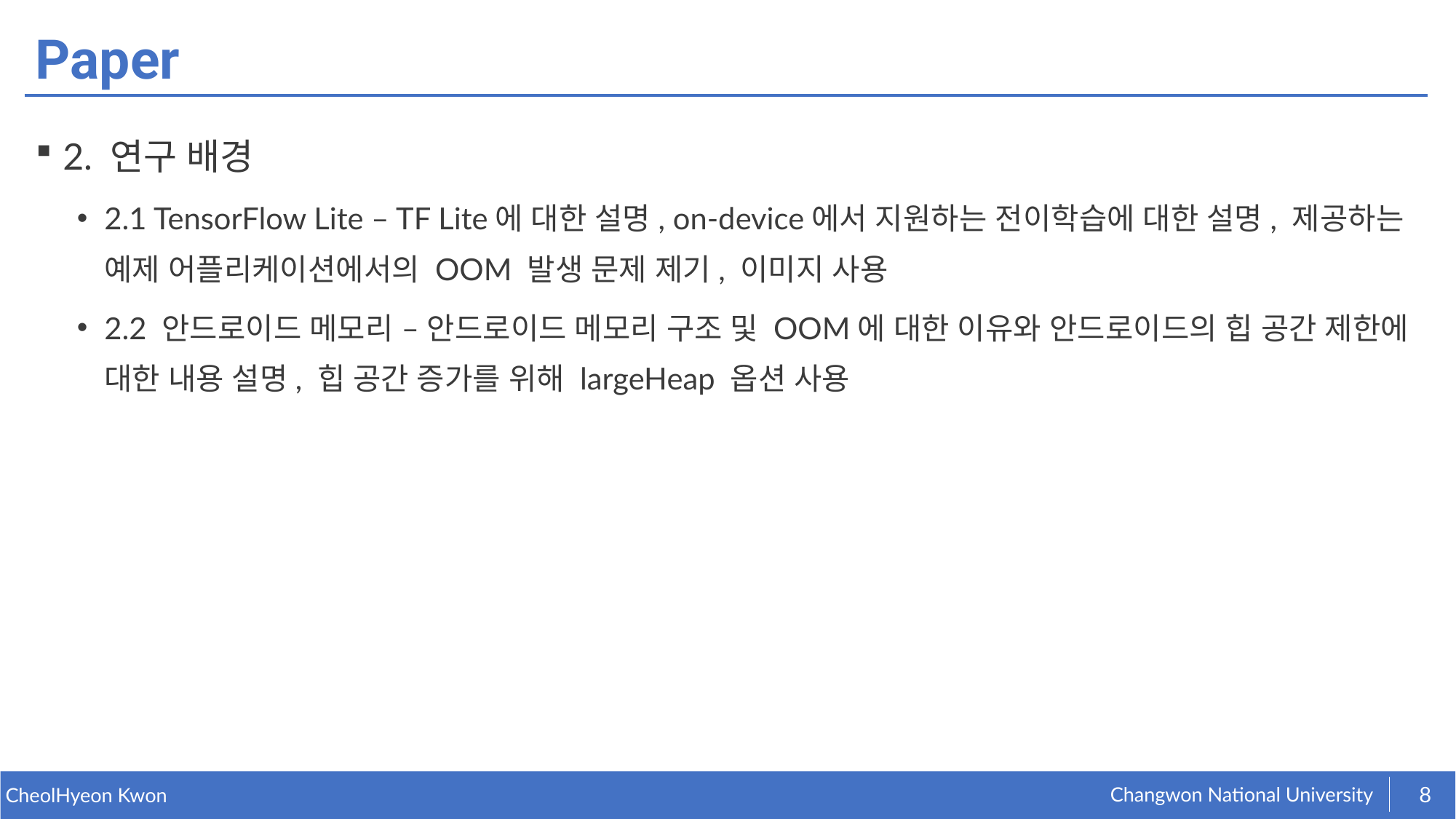

# Paper
2. 연구 배경
2.1 TensorFlow Lite – TF Lite에 대한 설명, on-device에서 지원하는 전이학습에 대한 설명, 제공하는 예제 어플리케이션에서의 OOM 발생 문제 제기, 이미지 사용
2.2 안드로이드 메모리 – 안드로이드 메모리 구조 및 OOM에 대한 이유와 안드로이드의 힙 공간 제한에 대한 내용 설명, 힙 공간 증가를 위해 largeHeap 옵션 사용

8